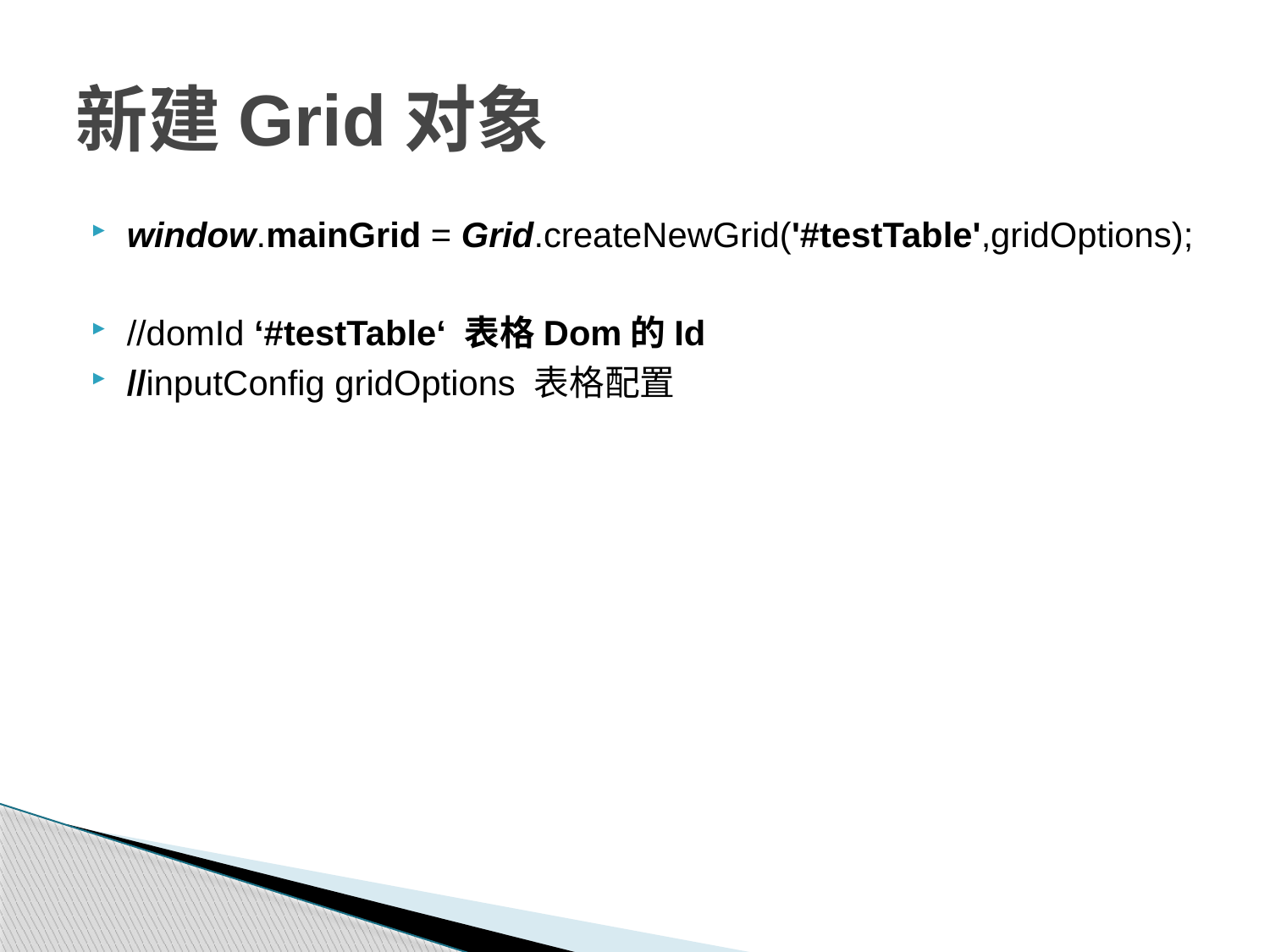

# 新建Grid对象
window.mainGrid = Grid.createNewGrid('#testTable',gridOptions);

//domId ‘#testTable‘ 表格Dom的Id
//inputConfig gridOptions 表格配置